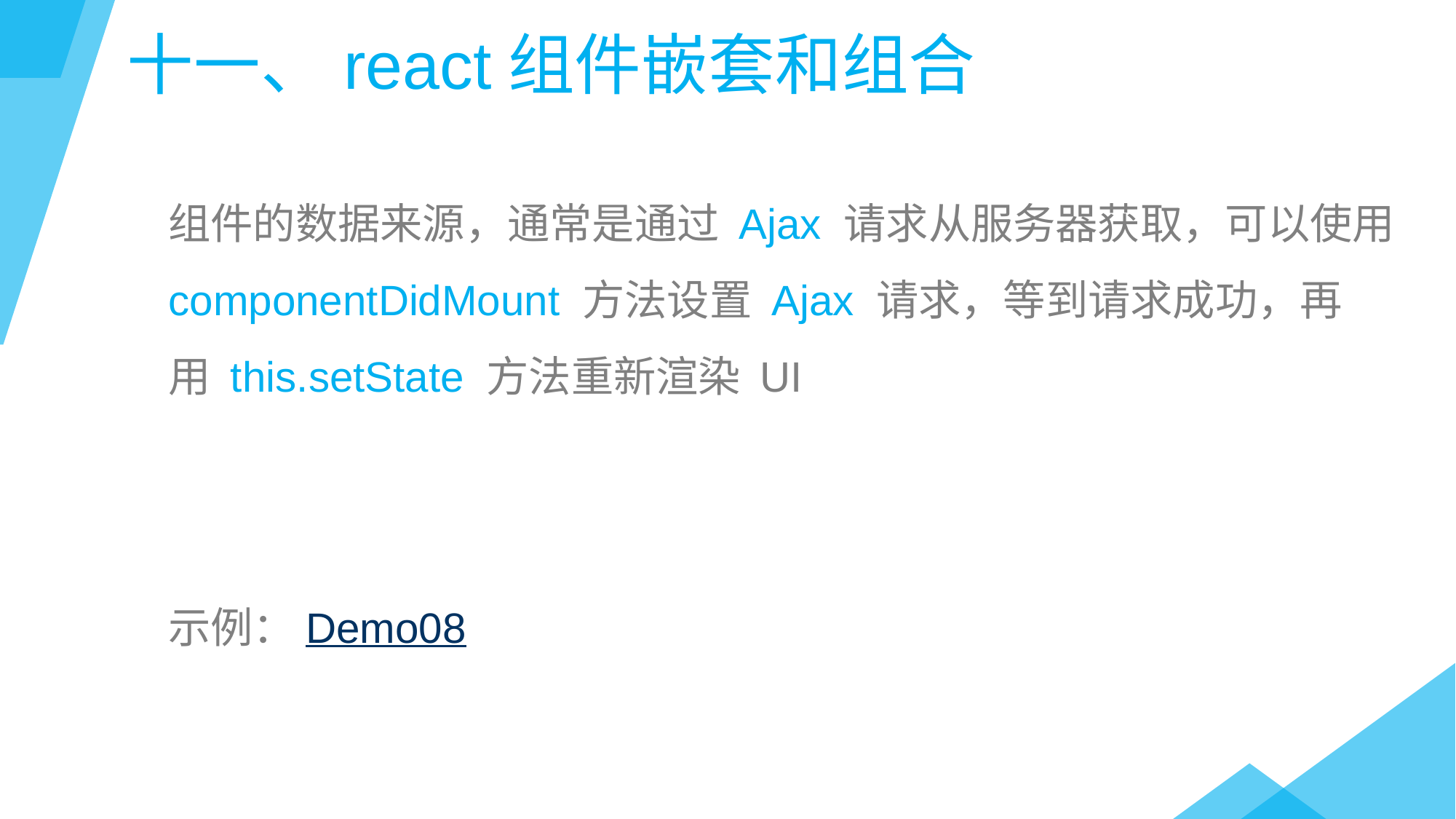

十一、react组件嵌套和组合
组件的数据来源，通常是通过 Ajax 请求从服务器获取，可以使用 componentDidMount 方法设置 Ajax 请求，等到请求成功，再用 this.setState 方法重新渲染 UI

示例：Demo08